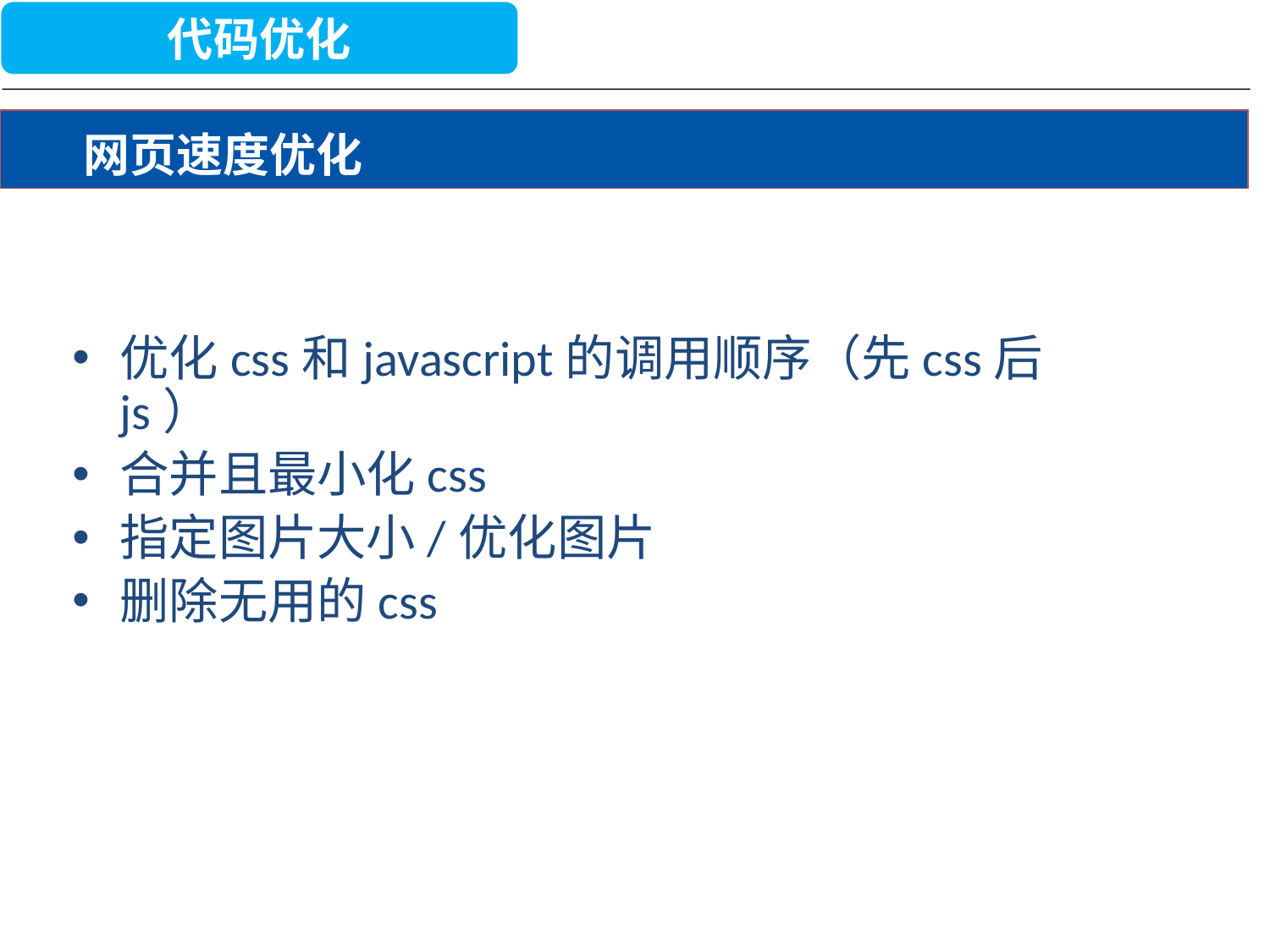

代码优化

网页速度优化

优化css和javascript的调用顺序（先css后js）
合并且最小化css
指定图片大小/优化图片
删除无用的css